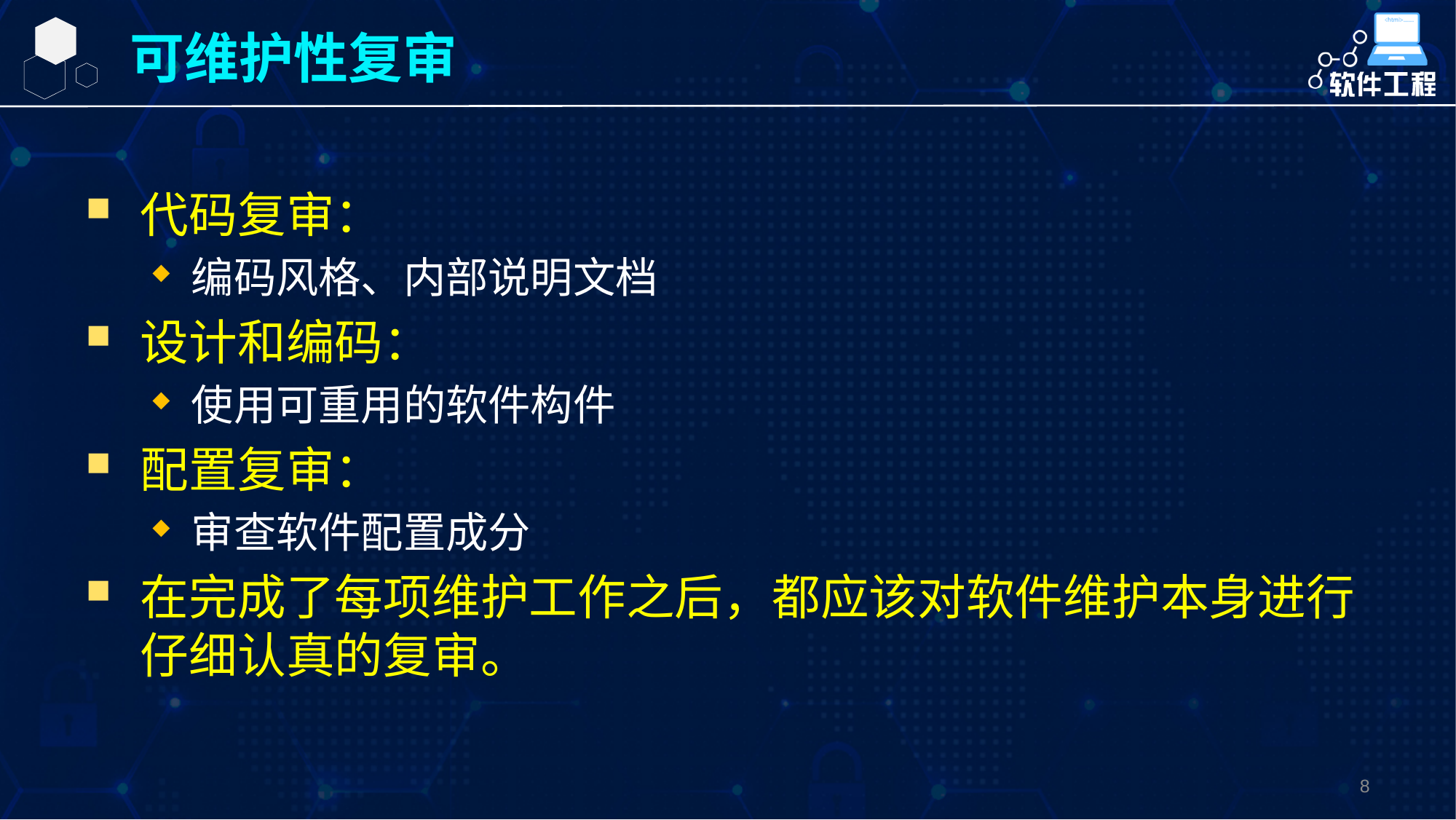

可维护性复审
代码复审：
编码风格、内部说明文档
设计和编码：
使用可重用的软件构件
配置复审：
审查软件配置成分
在完成了每项维护工作之后，都应该对软件维护本身进行仔细认真的复审。
8